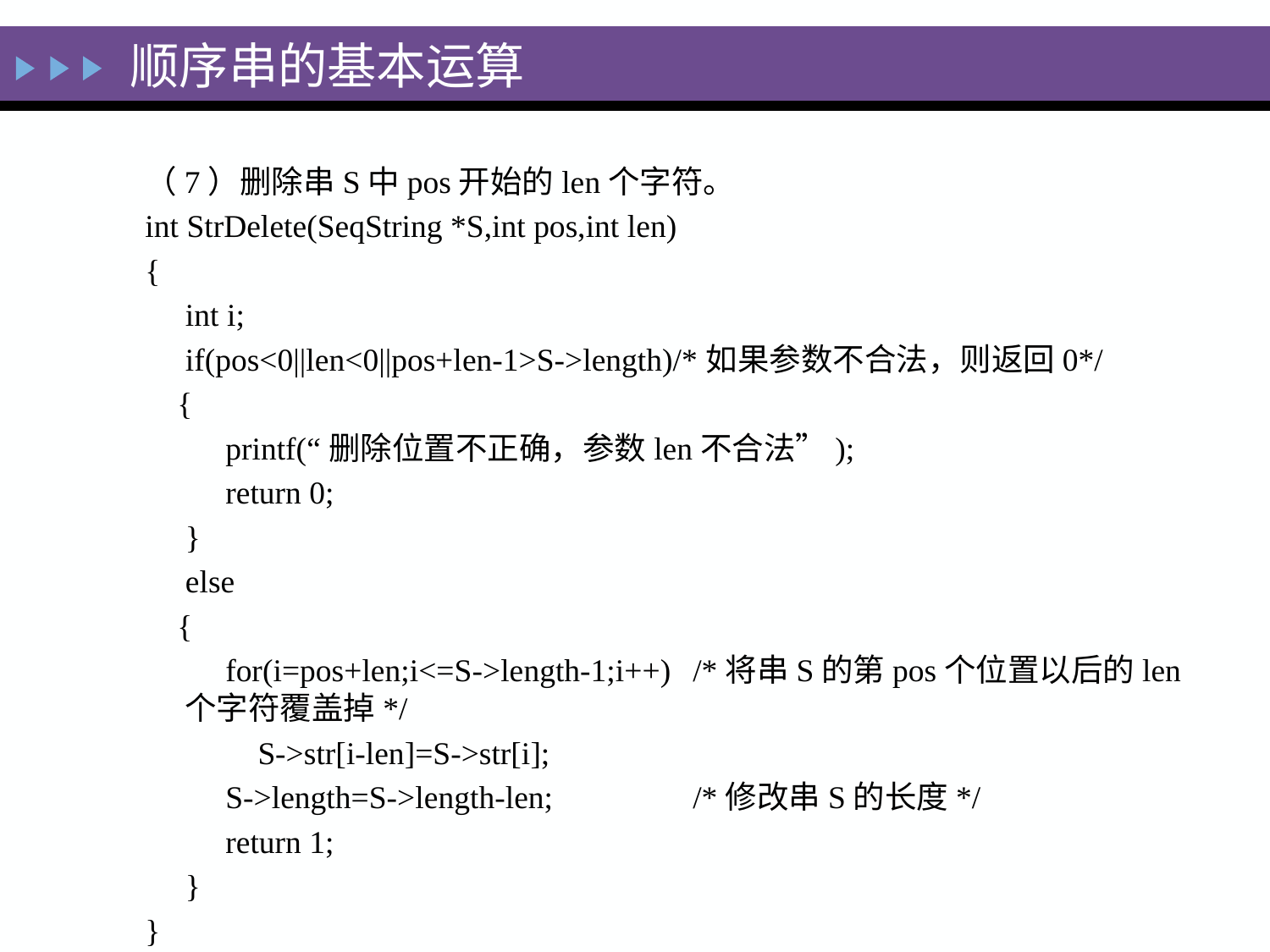

# 顺序串的基本运算
（7）删除串S中pos开始的len个字符。
int StrDelete(SeqString *S,int pos,int len)
{
     int i;
     if(pos<0||len<0||pos+len-1>S->length)/*如果参数不合法，则返回0*/
    {
          printf(“删除位置不正确，参数len不合法”);
          return 0;
     }
     else
    {
          for(i=pos+len;i<=S->length-1;i++)	/*将串S的第pos个位置以后的len个字符覆盖掉*/
              S->str[i-len]=S->str[i];
          S->length=S->length-len; 		/*修改串S的长度*/
          return 1;
     }
}